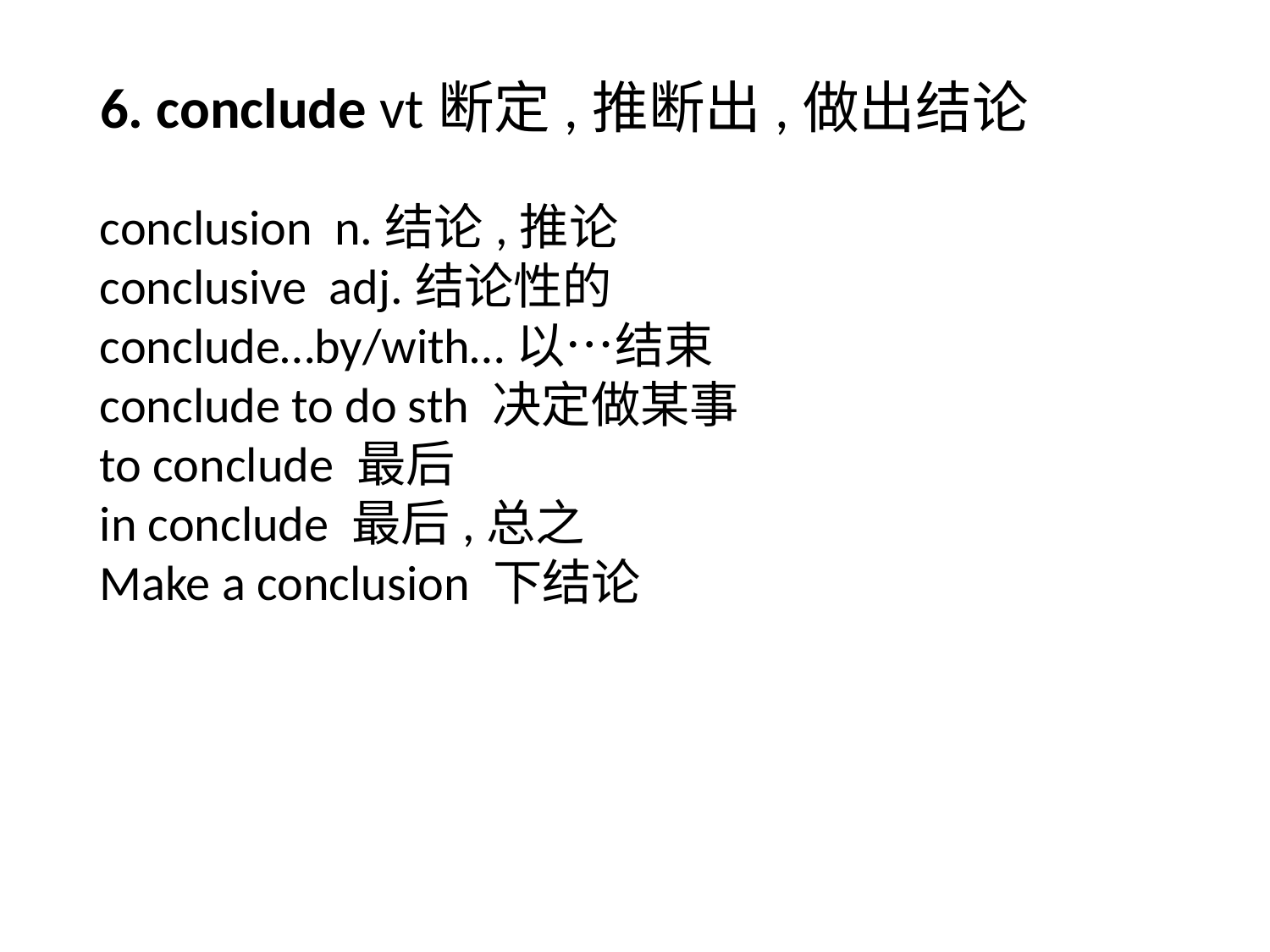

# 6. conclude vt断定,推断出,做出结论
conclusion  n.结论,推论
conclusive  adj.结论性的
conclude…by/with…以…结束
conclude to do sth 决定做某事
to conclude 最后
in conclude 最后,总之
Make a conclusion 下结论